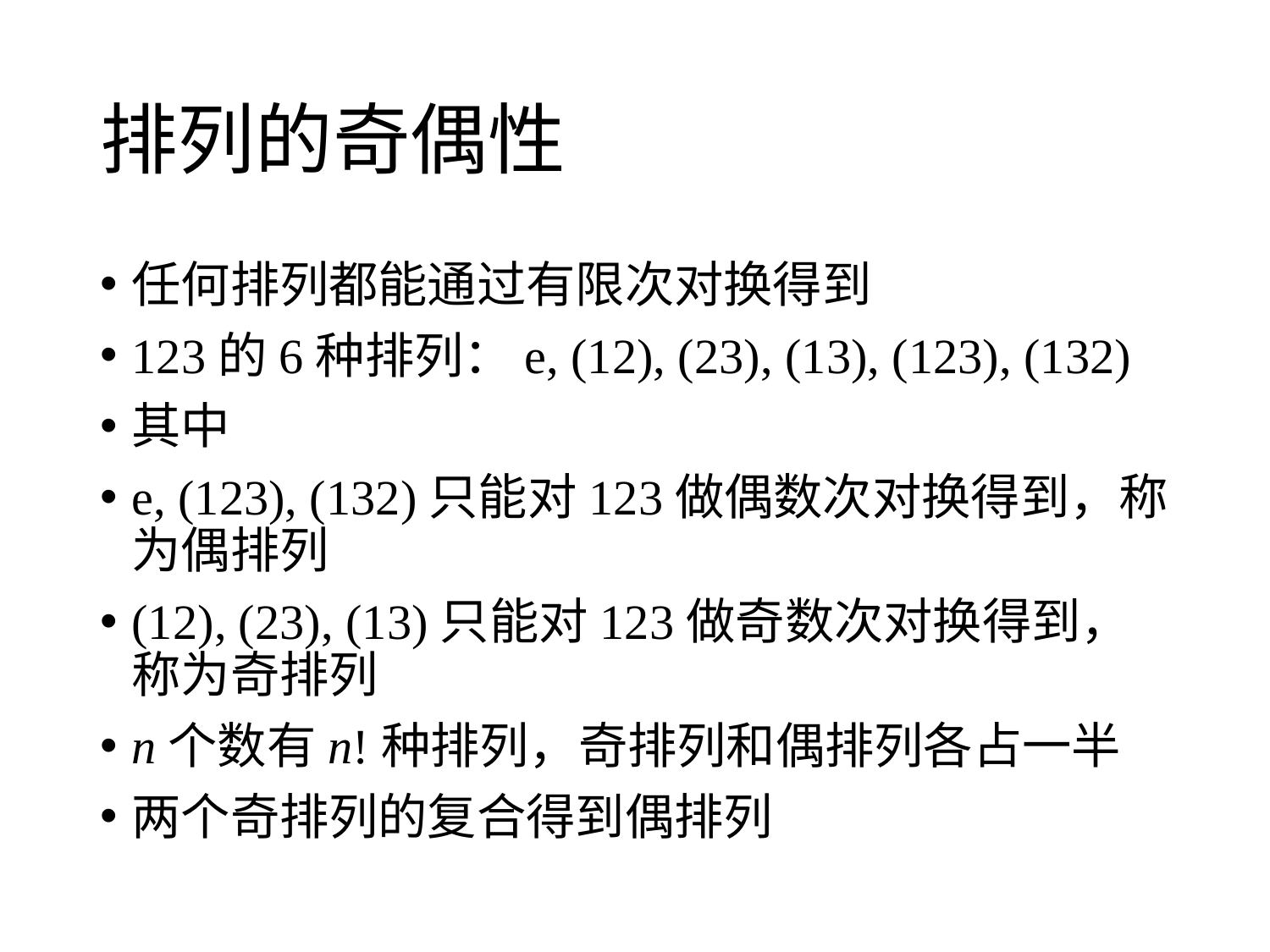

# 排列的奇偶性
任何排列都能通过有限次对换得到
123的6种排列：e, (12), (23), (13), (123), (132)
其中
e, (123), (132)只能对123做偶数次对换得到，称为偶排列
(12), (23), (13)只能对123做奇数次对换得到，称为奇排列
n个数有n!种排列，奇排列和偶排列各占一半
两个奇排列的复合得到偶排列